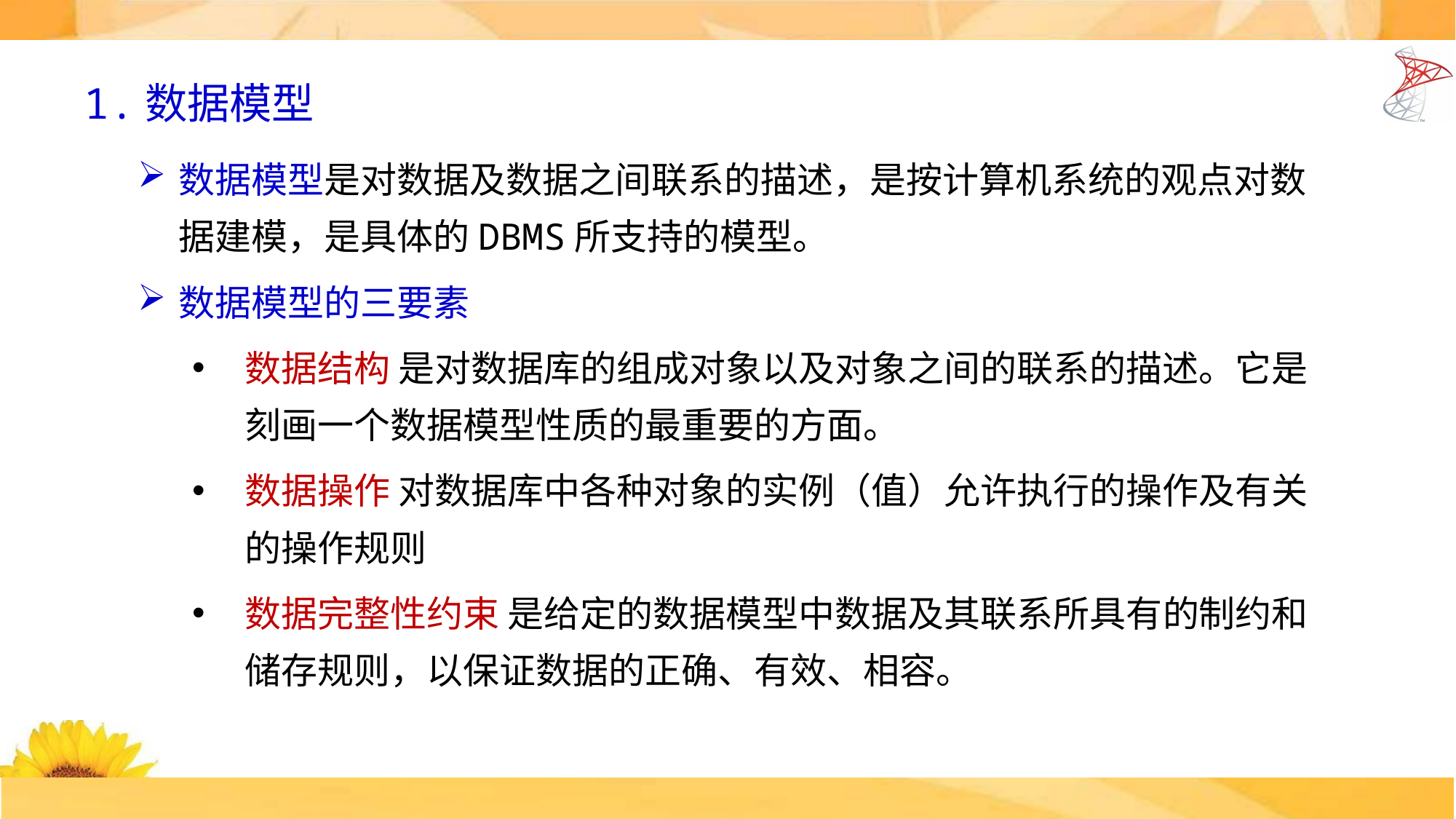

1.数据模型
数据模型是对数据及数据之间联系的描述，是按计算机系统的观点对数据建模，是具体的DBMS所支持的模型。
数据模型的三要素
数据结构 是对数据库的组成对象以及对象之间的联系的描述。它是刻画一个数据模型性质的最重要的方面。
数据操作 对数据库中各种对象的实例（值）允许执行的操作及有关的操作规则
数据完整性约束 是给定的数据模型中数据及其联系所具有的制约和储存规则，以保证数据的正确、有效、相容。